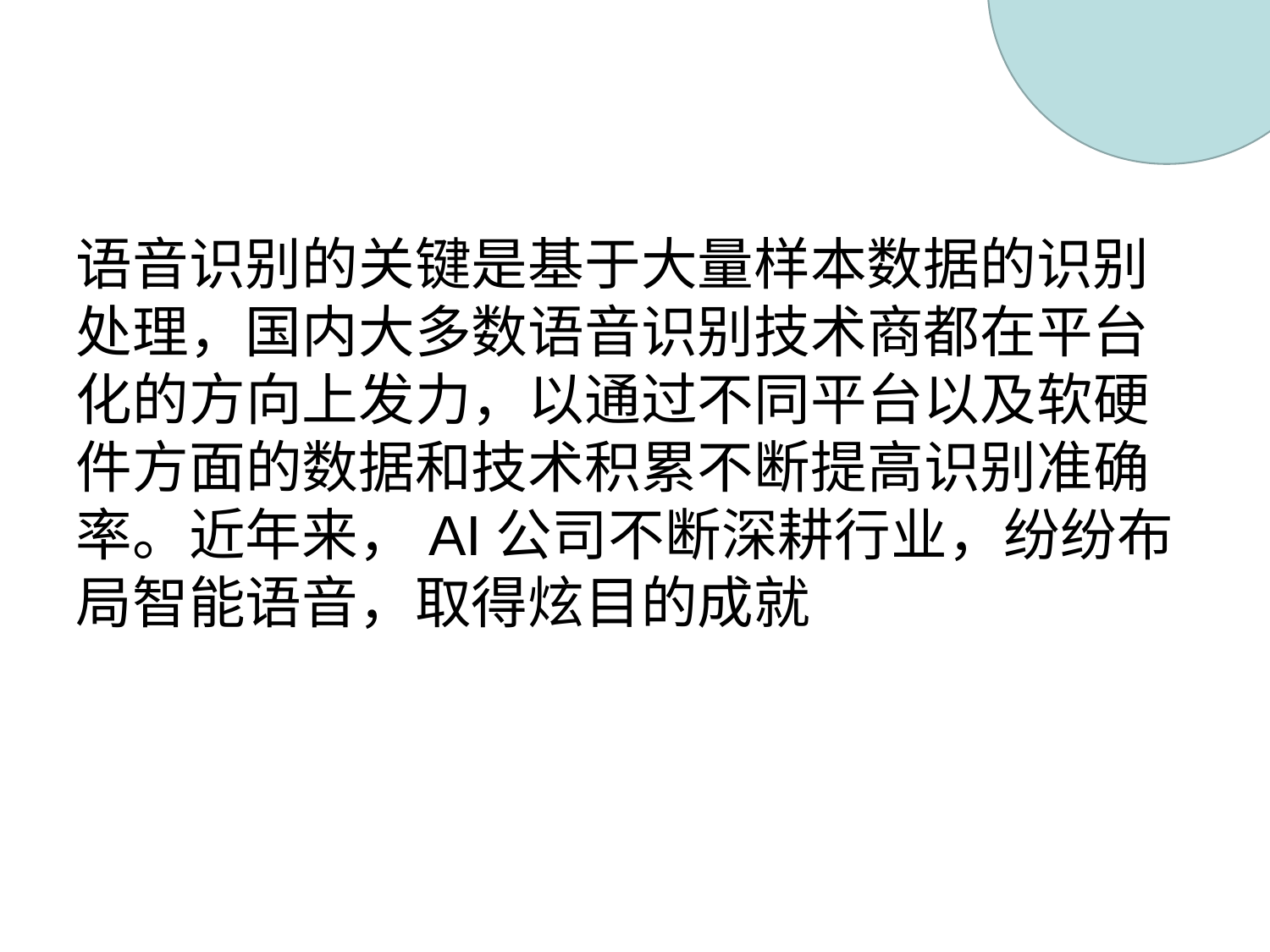

语音识别的关键是基于大量样本数据的识别处理，国内大多数语音识别技术商都在平台化的方向上发力，以通过不同平台以及软硬件方面的数据和技术积累不断提高识别准确率。近年来，AI公司不断深耕行业，纷纷布局智能语音，取得炫目的成就